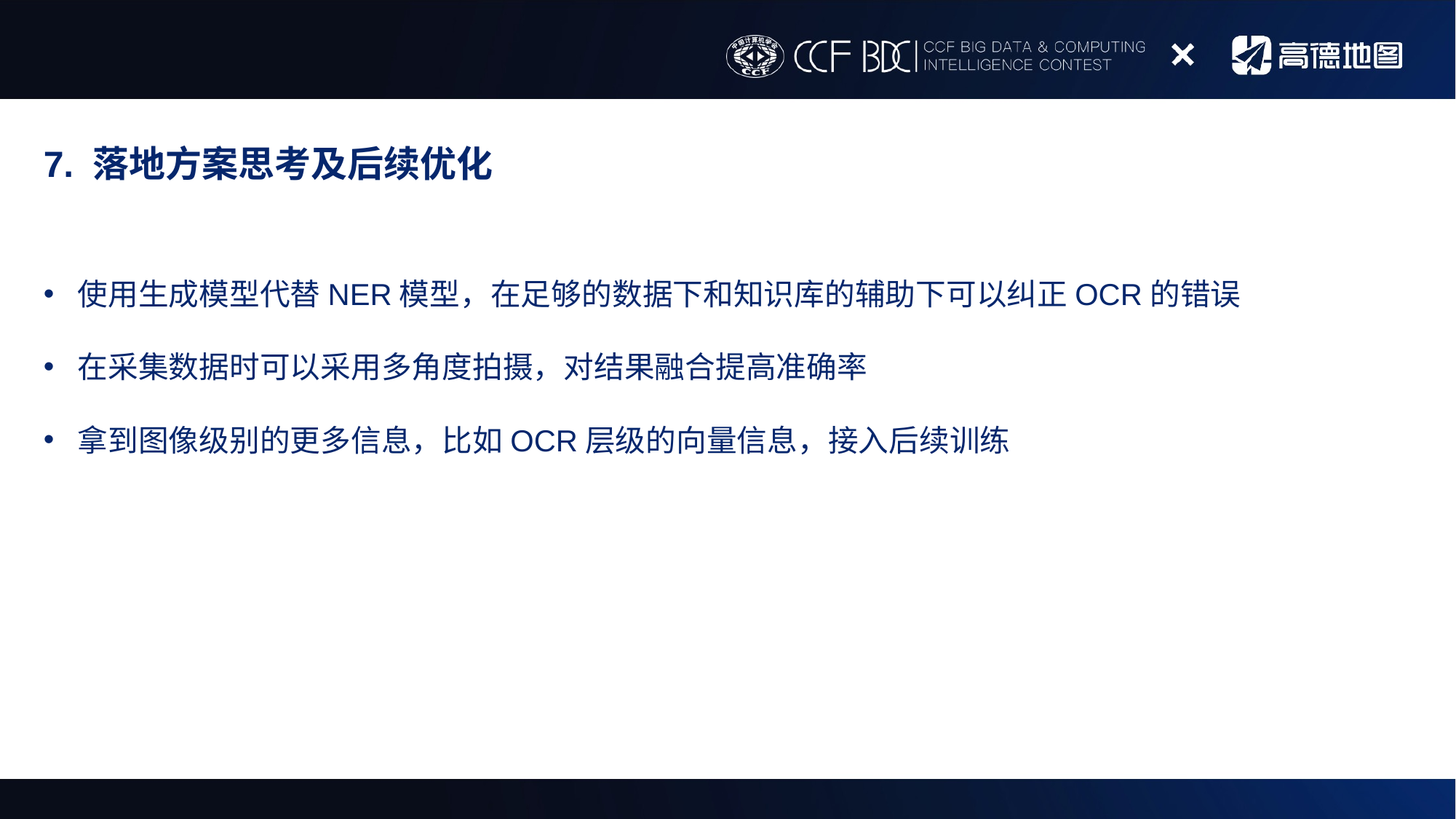

7. 落地方案思考及后续优化
使用生成模型代替NER模型，在足够的数据下和知识库的辅助下可以纠正OCR的错误

在采集数据时可以采用多角度拍摄，对结果融合提高准确率

拿到图像级别的更多信息，比如OCR层级的向量信息，接入后续训练